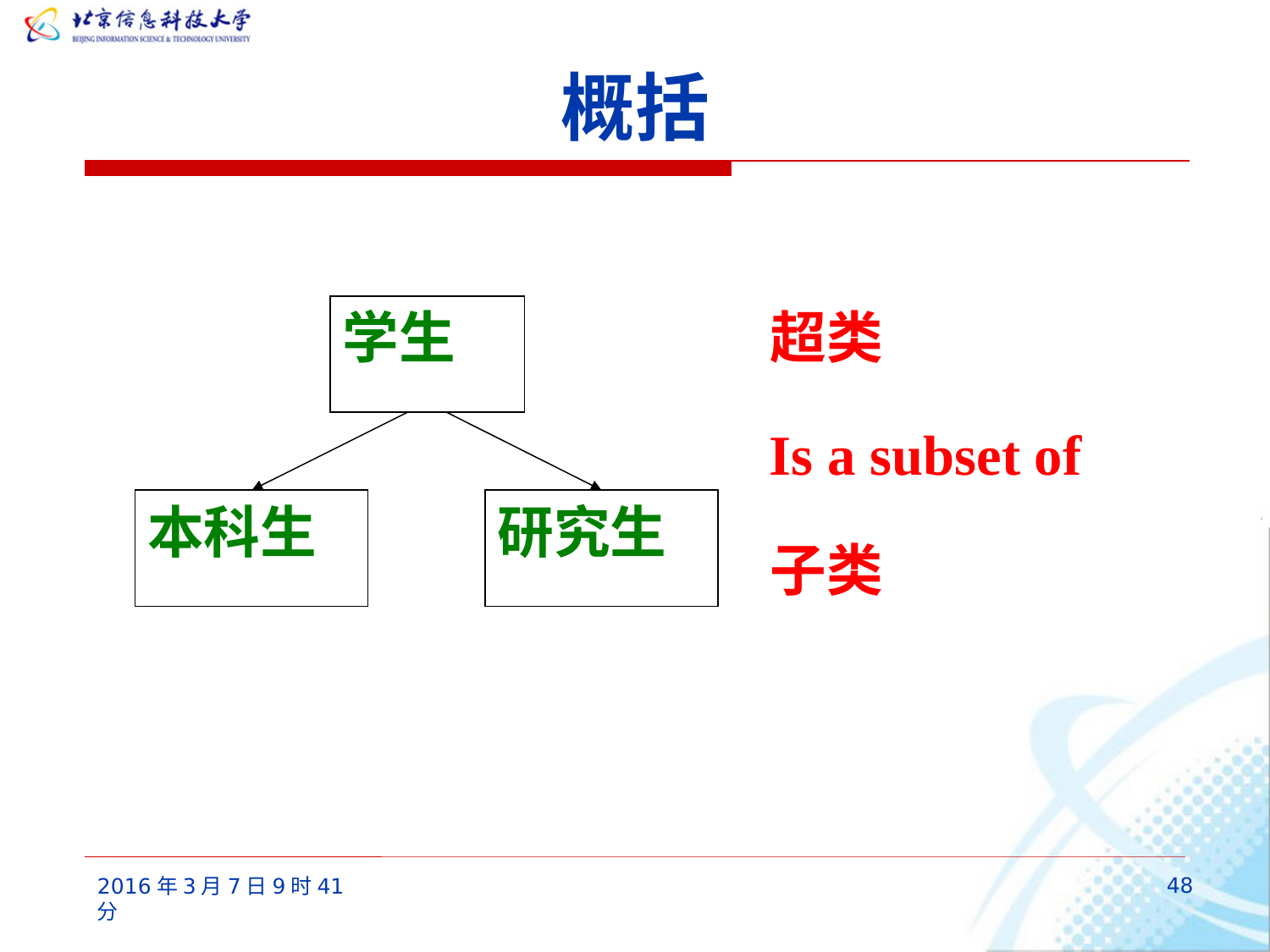

# 概括
学生
超类

Is a subset of
本科生
研究生
子类
2016年3月7日9时41分